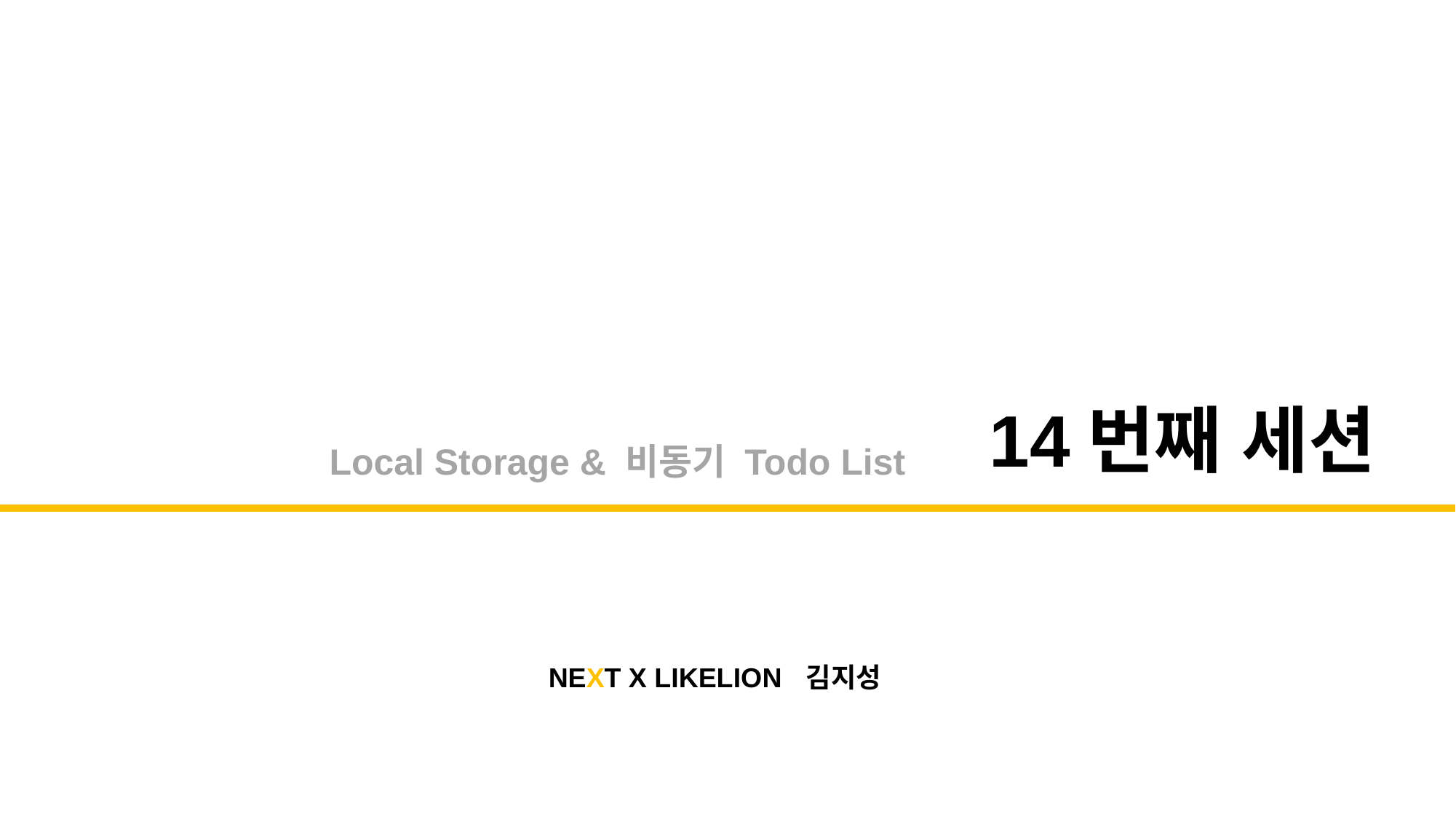

14번째 세션
Local Storage & 비동기 Todo List

NEXT X LIKELION
김지성